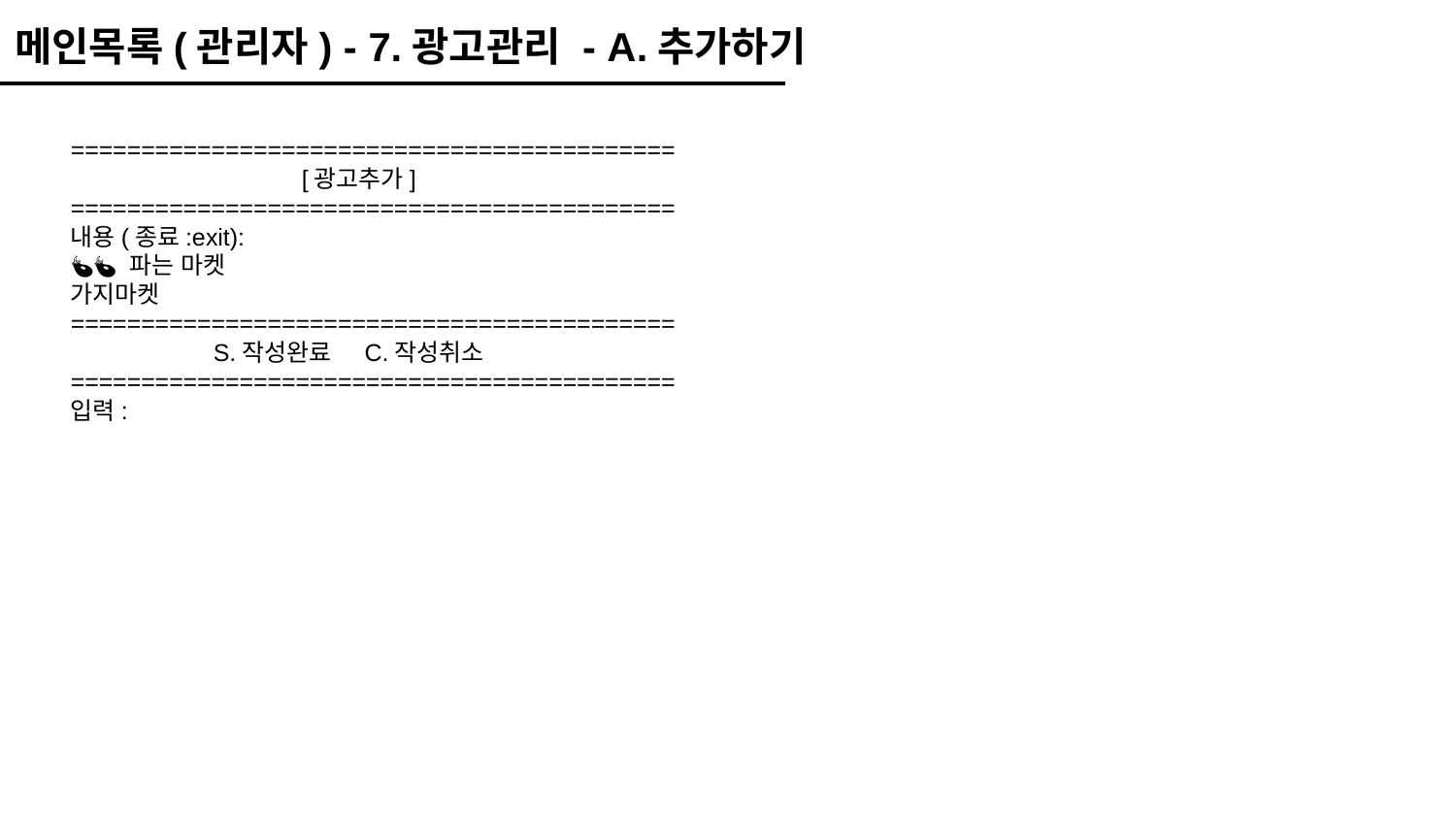

메인목록(관리자) - 7.광고관리 - A.추가하기
===========================================
                                  [광고추가]
===========================================
내용(종료:exit):
🍆🍆 파는 마켓
가지마켓
===========================================
                     S.작성완료    C.작성취소
===========================================
입력: